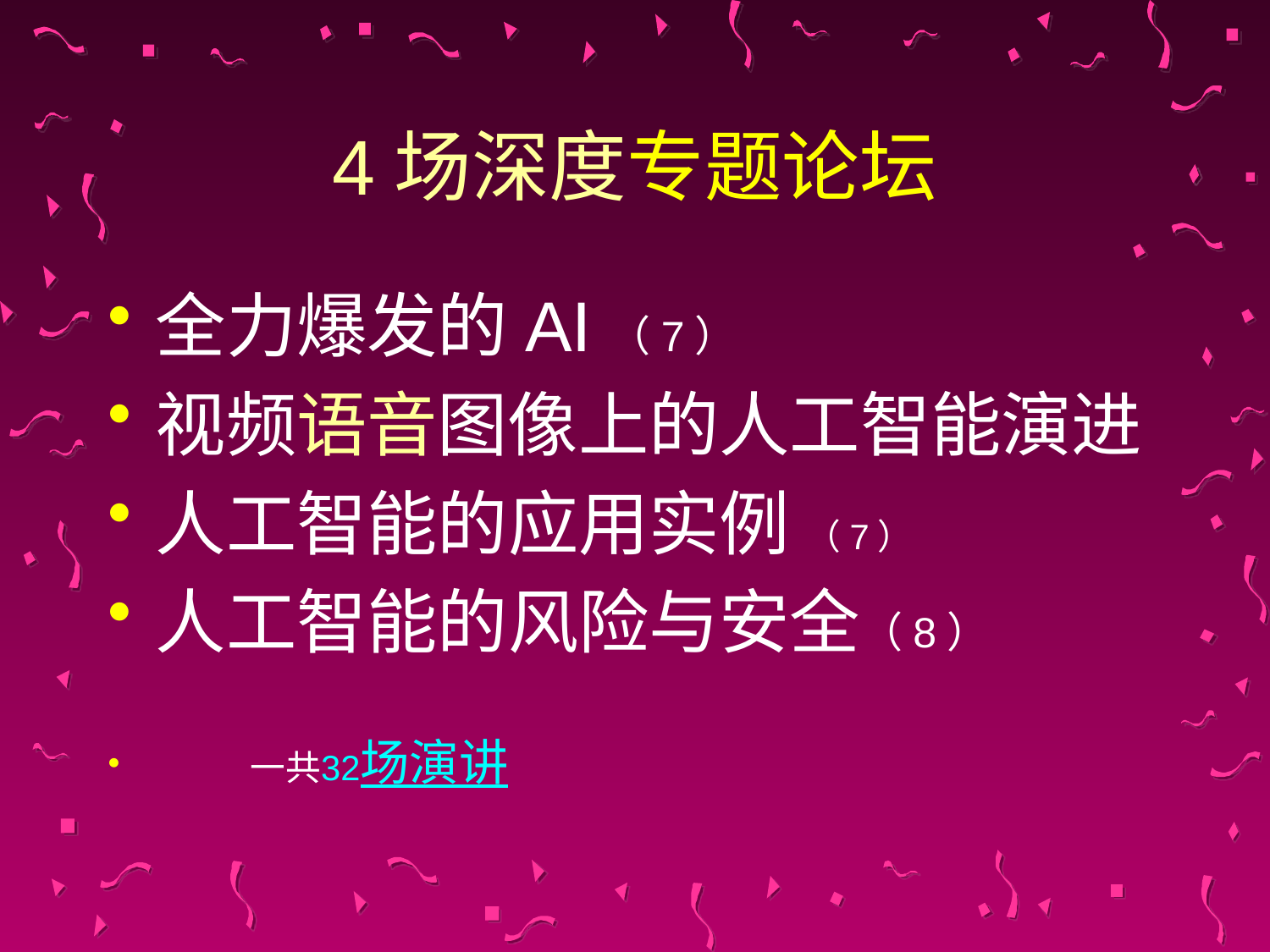

# 4场深度专题论坛
全力爆发的AI（7）
视频语音图像上的人工智能演进
人工智能的应用实例 （7）
人工智能的风险与安全（8）

           一共32场演讲